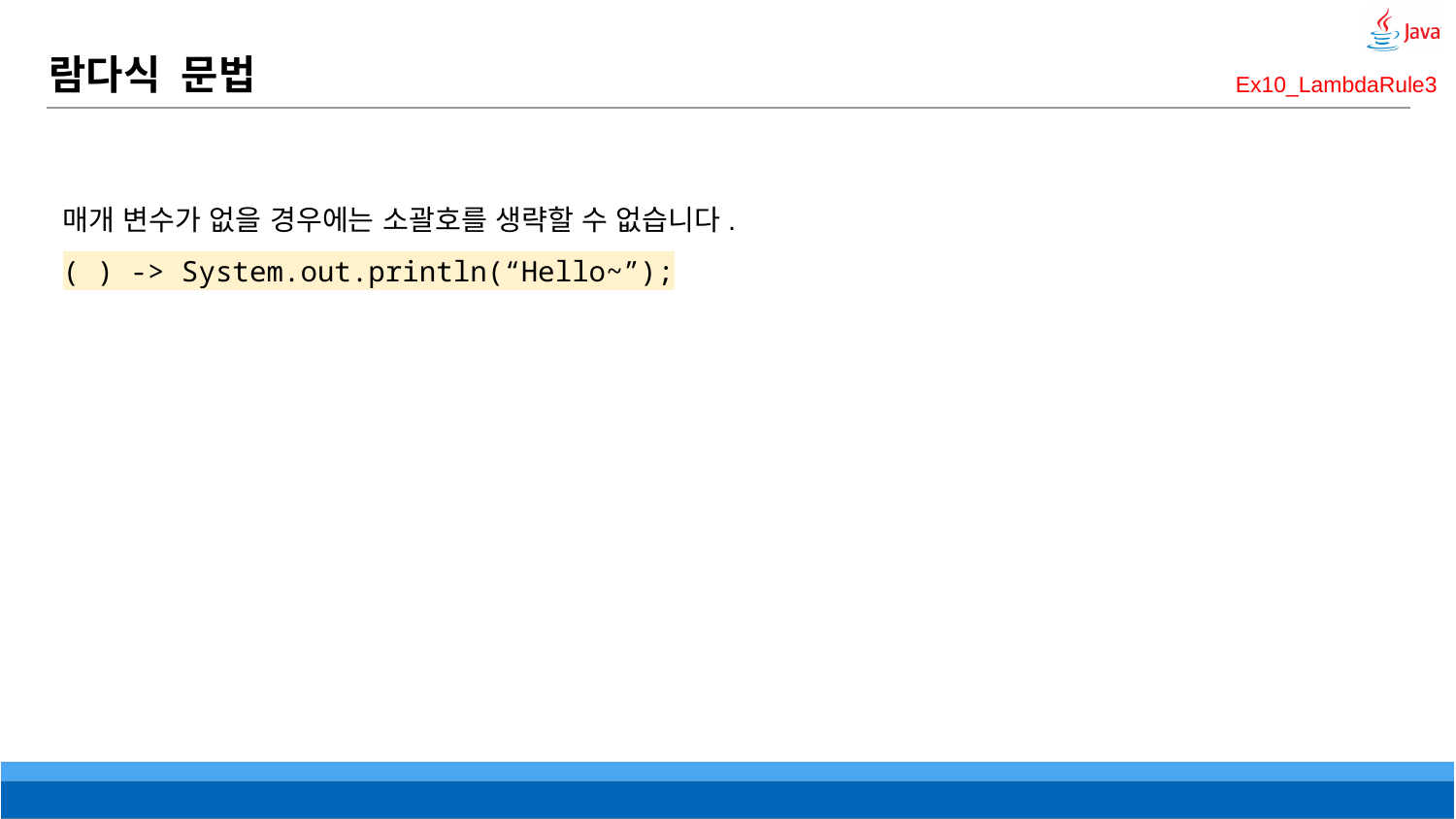

# 람다식 문법
Ex10_LambdaRule3
매개 변수가 없을 경우에는 소괄호를 생략할 수 없습니다.
( ) -> System.out.println(“Hello~”);